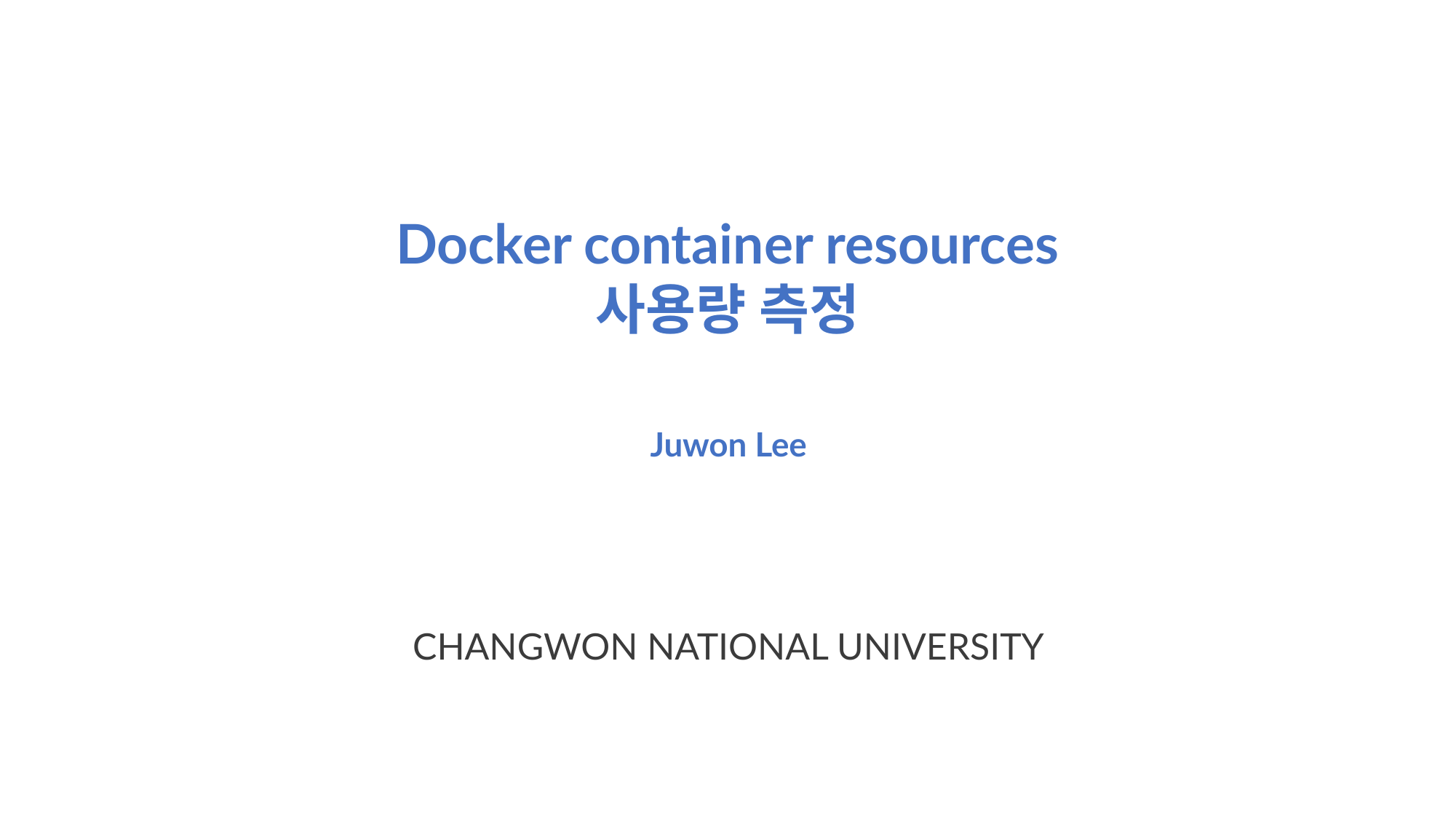

Docker container resources
사용량 측정
Juwon Lee
CHANGWON NATIONAL UNIVERSITY